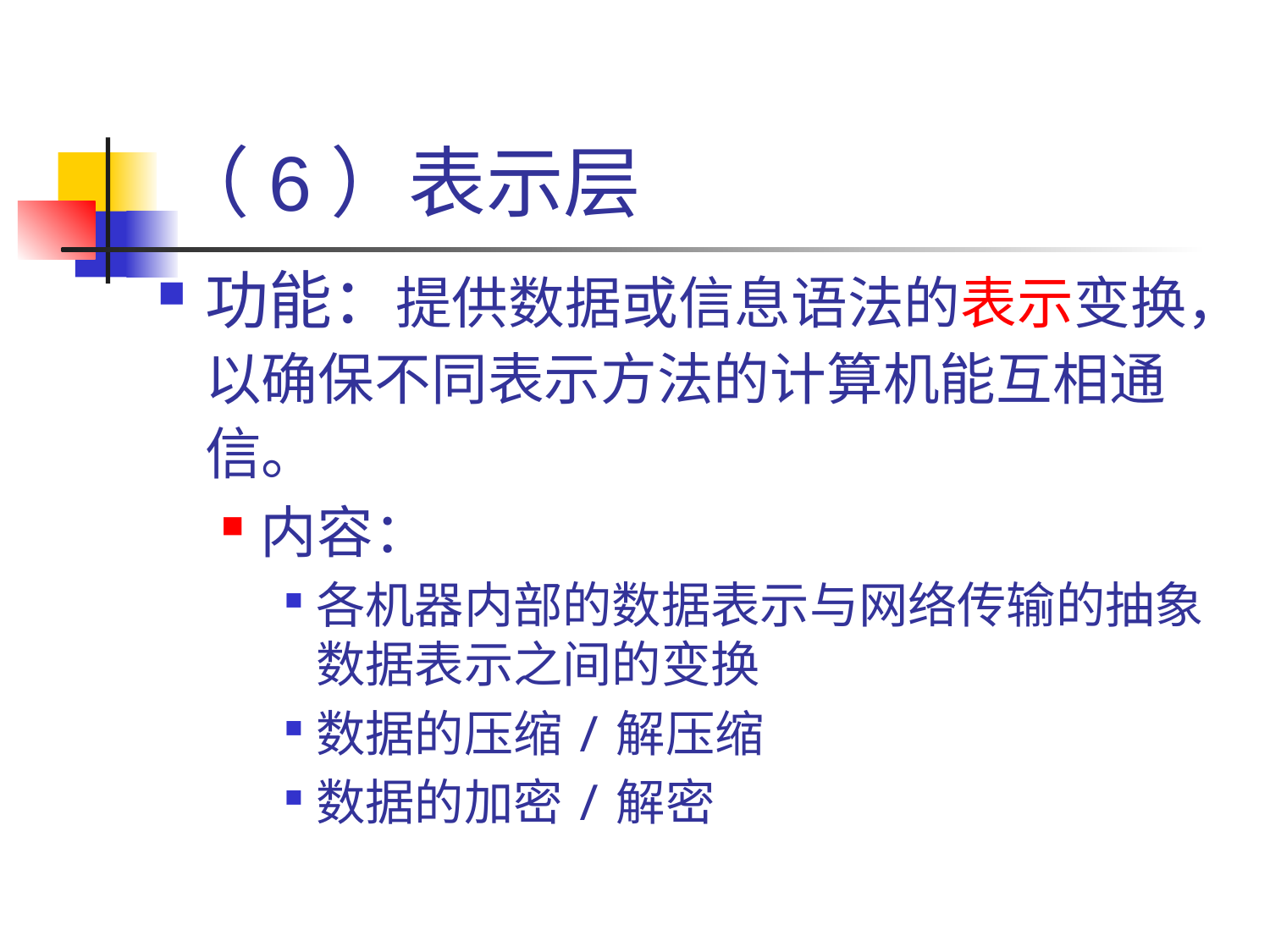

# （6）表示层
功能：提供数据或信息语法的表示变换，以确保不同表示方法的计算机能互相通信。
内容：
各机器内部的数据表示与网络传输的抽象数据表示之间的变换
数据的压缩/解压缩
数据的加密/解密